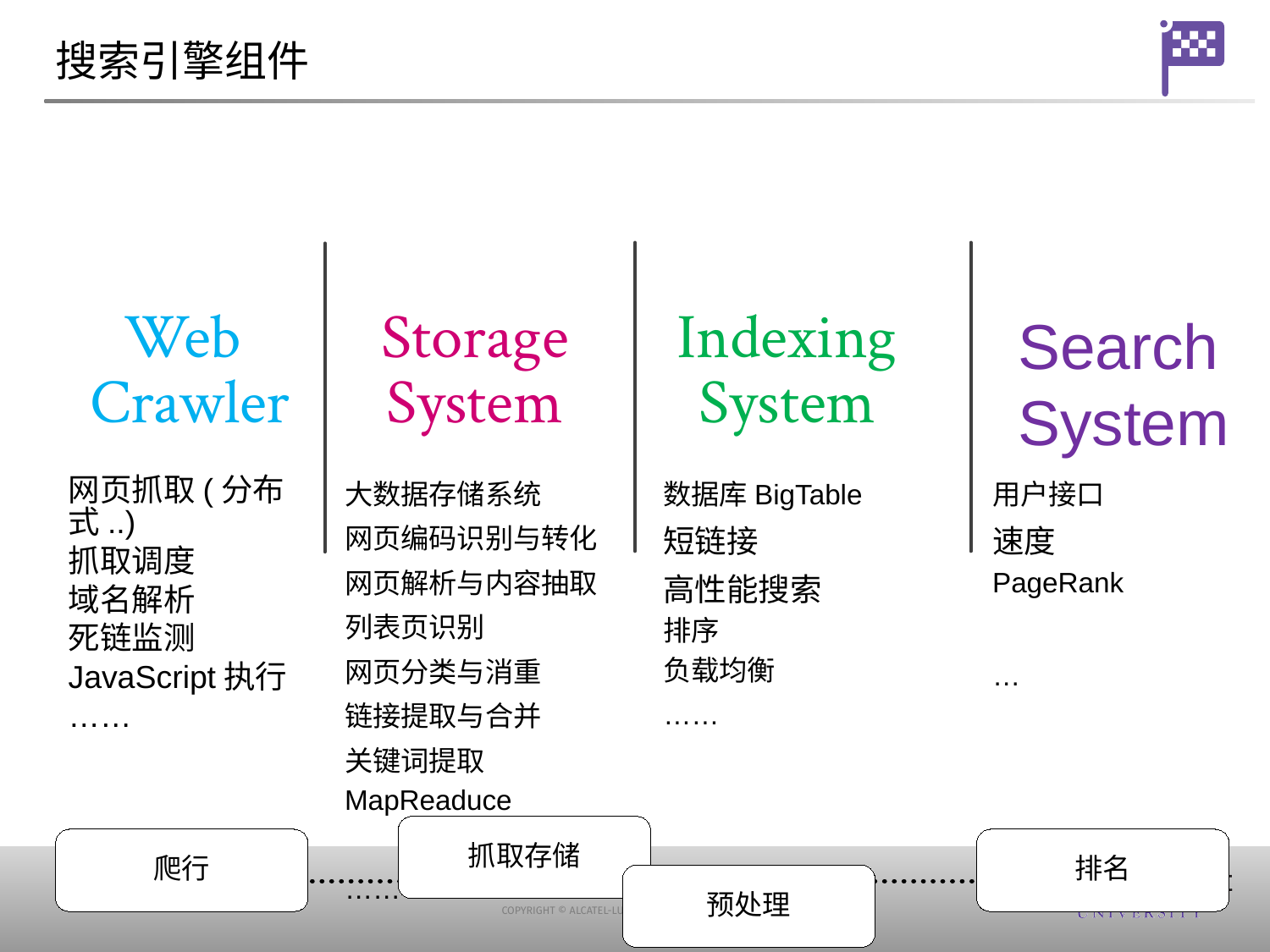

# 搜索引擎组件

Web
Crawler
Storage
System
Indexing
System
Search
System
大数据存储系统
网页编码识别与转化
网页解析与内容抽取
列表页识别
网页分类与消重
链接提取与合并
关键词提取
MapReaduce

……
数据库BigTable
短链接
高性能搜索
排序
负载均衡
……
用户接口
速度
PageRank

…

网页抓取(分布式..)
抓取调度
域名解析
死链监测
JavaScript执行
……
抓取存储
爬行
排名
预处理